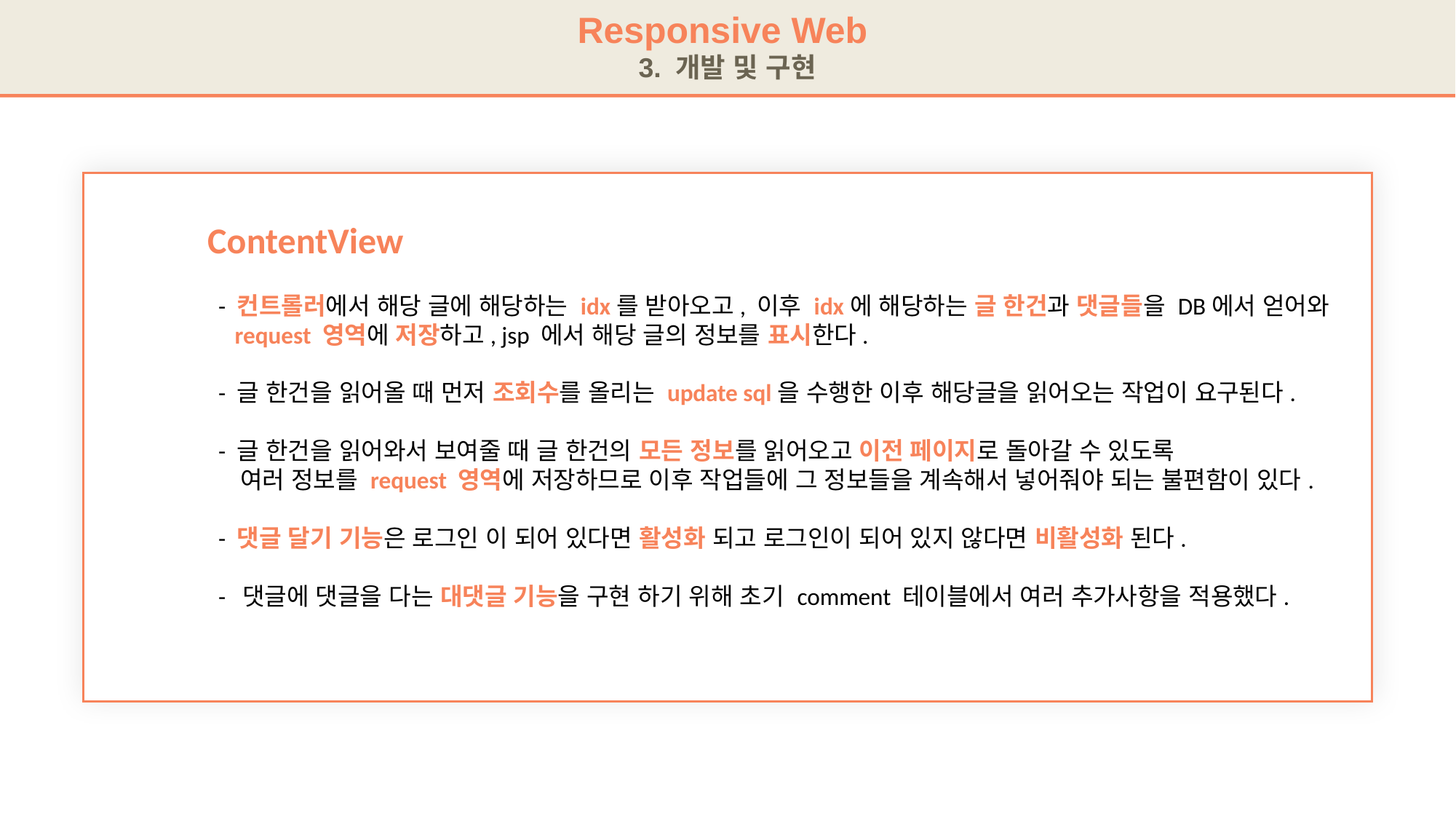

Responsive Web
3. 개발 및 구현

ContentView

  - 컨트롤러에서 해당 글에 해당하는 idx를 받아오고, 이후 idx에 해당하는 글 한건과 댓글들을 DB에서 얻어와
     request 영역에 저장하고, jsp 에서 해당 글의 정보를 표시한다.

  - 글 한건을 읽어올 때 먼저 조회수를 올리는 update sql을 수행한 이후 해당글을 읽어오는 작업이 요구된다.

  - 글 한건을 읽어와서 보여줄 때 글 한건의 모든 정보를 읽어오고 이전 페이지로 돌아갈 수 있도록
    여러 정보를 request 영역에 저장하므로 이후 작업들에 그 정보들을 계속해서 넣어줘야 되는 불편함이 있다.

  - 댓글 달기 기능은 로그인 이 되어 있다면 활성화 되고 로그인이 되어 있지 않다면 비활성화 된다.

  -  댓글에 댓글을 다는 대댓글 기능을 구현 하기 위해 초기 comment 테이블에서 여러 추가사항을 적용했다.